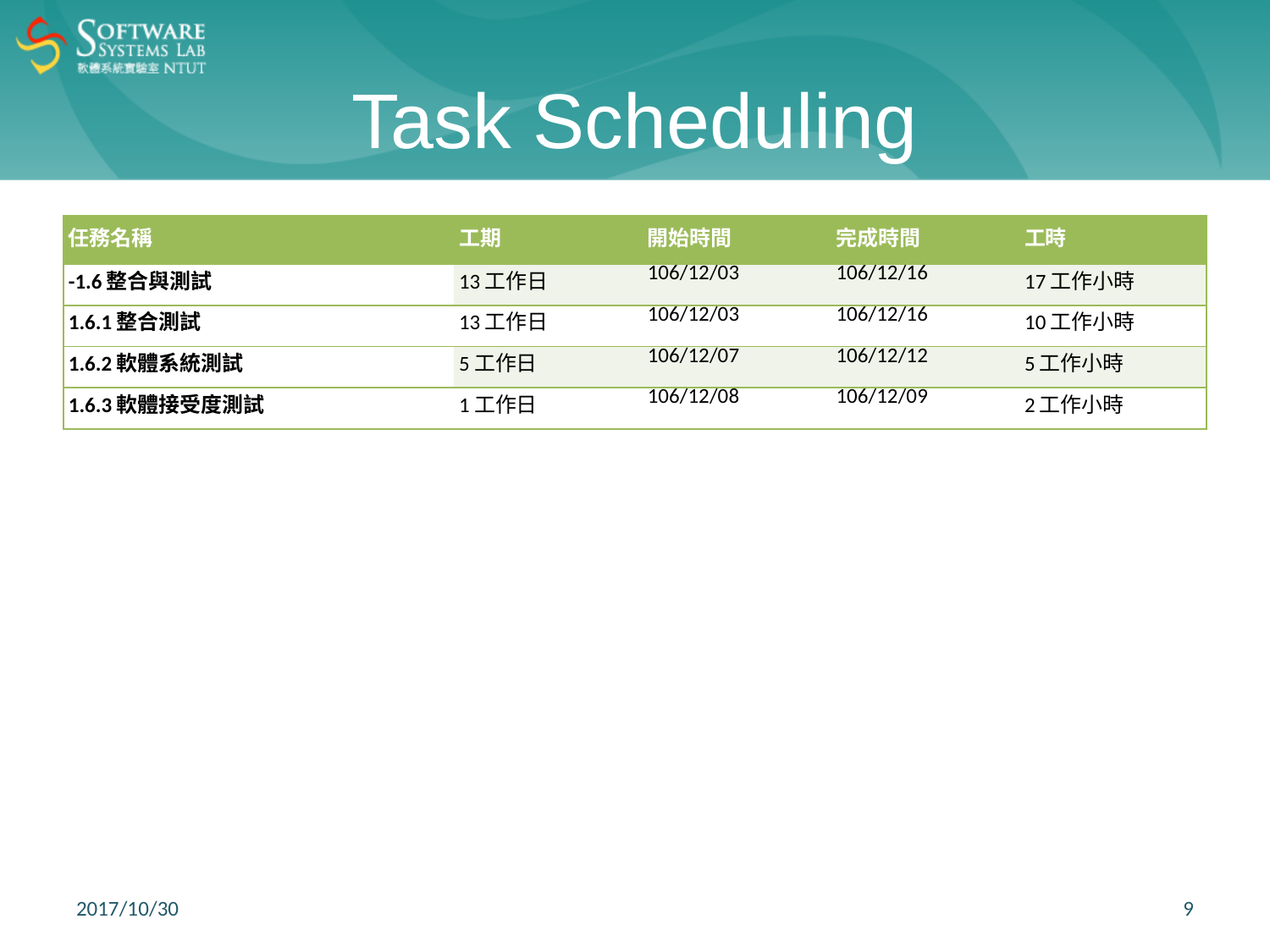

# Task Scheduling
| 任務名稱 | 工期 | 開始時間 | 完成時間 | 工時 |
| --- | --- | --- | --- | --- |
| -1.6整合與測試 | 13工作日 | 106/12/03 | 106/12/16 | 17工作小時 |
| 1.6.1整合測試 | 13工作日 | 106/12/03 | 106/12/16 | 10工作小時 |
| 1.6.2軟體系統測試 | 5工作日 | 106/12/07 | 106/12/12 | 5工作小時 |
| 1.6.3軟體接受度測試 | 1工作日 | 106/12/08 | 106/12/09 | 2工作小時 |
2017/10/30
9